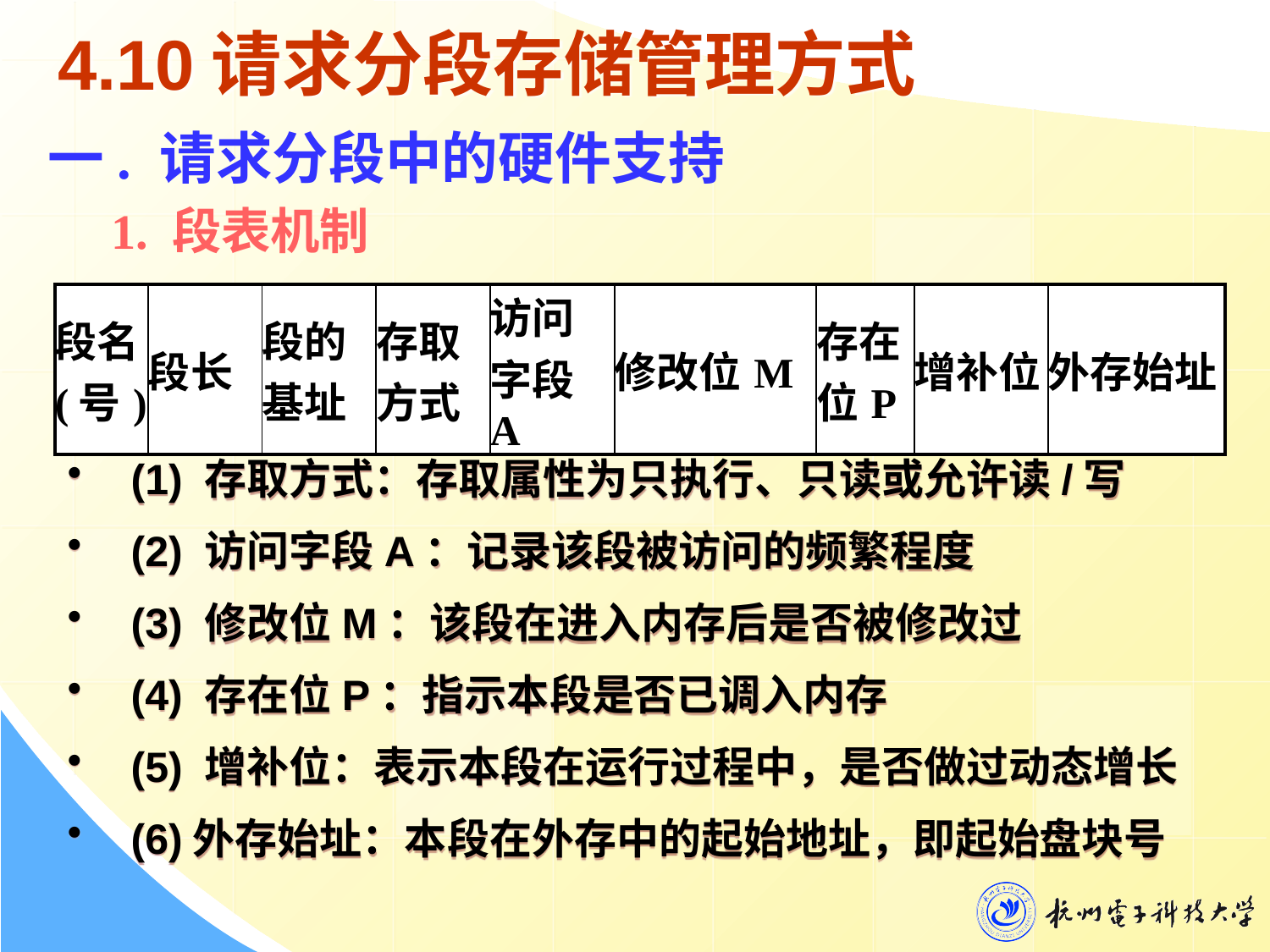

# 4.10请求分段存储管理方式
一. 请求分段中的硬件支持
1. 段表机制
| 段名(号) | 段长 | 段的基址 | 存取方式 | 访问字段A | 修改位M | 存在位P | 增补位 | 外存始址 |
| --- | --- | --- | --- | --- | --- | --- | --- | --- |
(1) 存取方式：存取属性为只执行、只读或允许读/写
(2) 访问字段A：记录该段被访问的频繁程度
(3) 修改位M：该段在进入内存后是否被修改过
(4) 存在位P：指示本段是否已调入内存
(5) 增补位：表示本段在运行过程中，是否做过动态增长
(6)外存始址：本段在外存中的起始地址，即起始盘块号